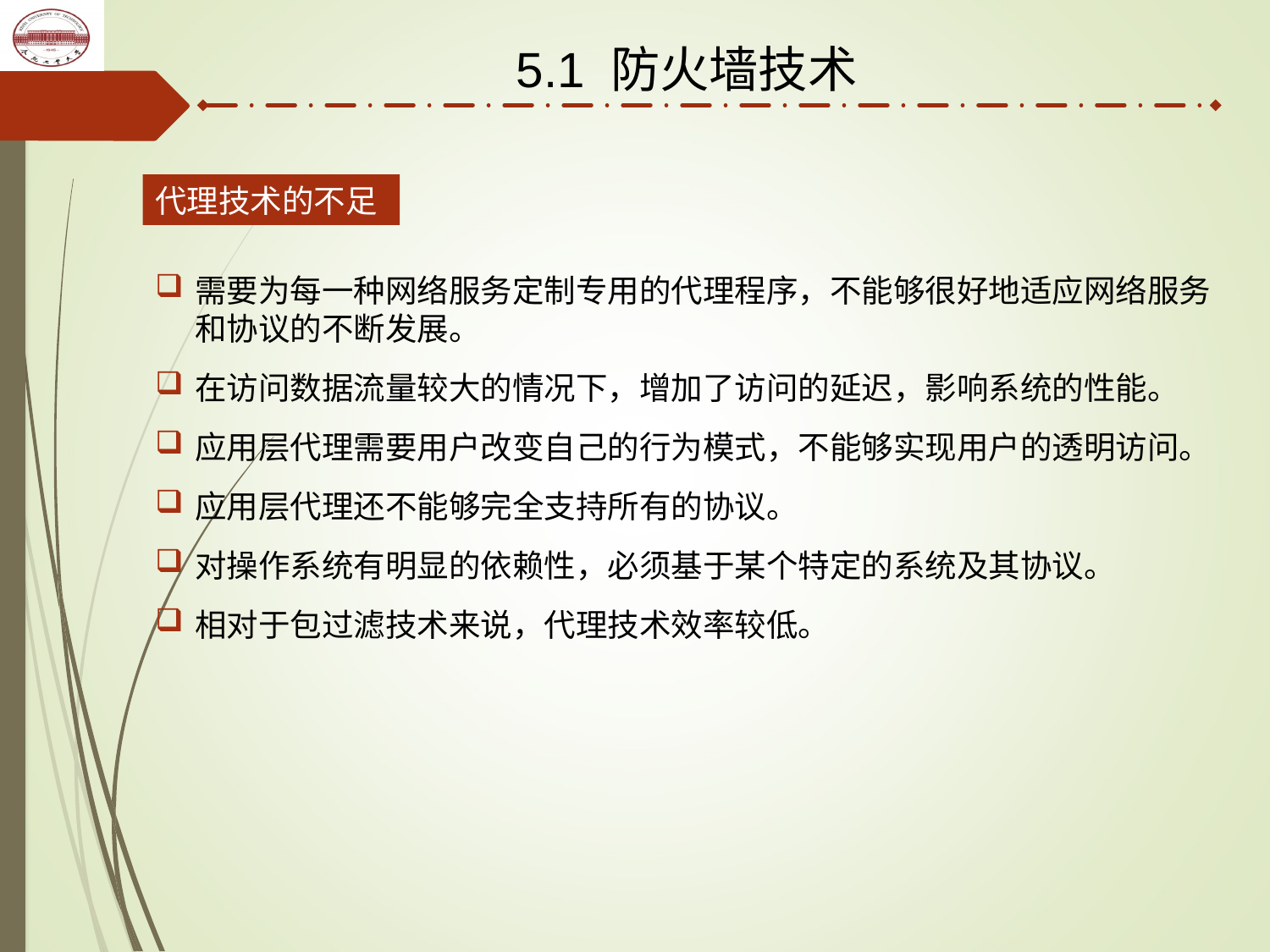

5.1 防火墙技术
代理技术的不足
需要为每一种网络服务定制专用的代理程序，不能够很好地适应网络服务和协议的不断发展。
在访问数据流量较大的情况下，增加了访问的延迟，影响系统的性能。
应用层代理需要用户改变自己的行为模式，不能够实现用户的透明访问。
应用层代理还不能够完全支持所有的协议。
对操作系统有明显的依赖性，必须基于某个特定的系统及其协议。
相对于包过滤技术来说，代理技术效率较低。